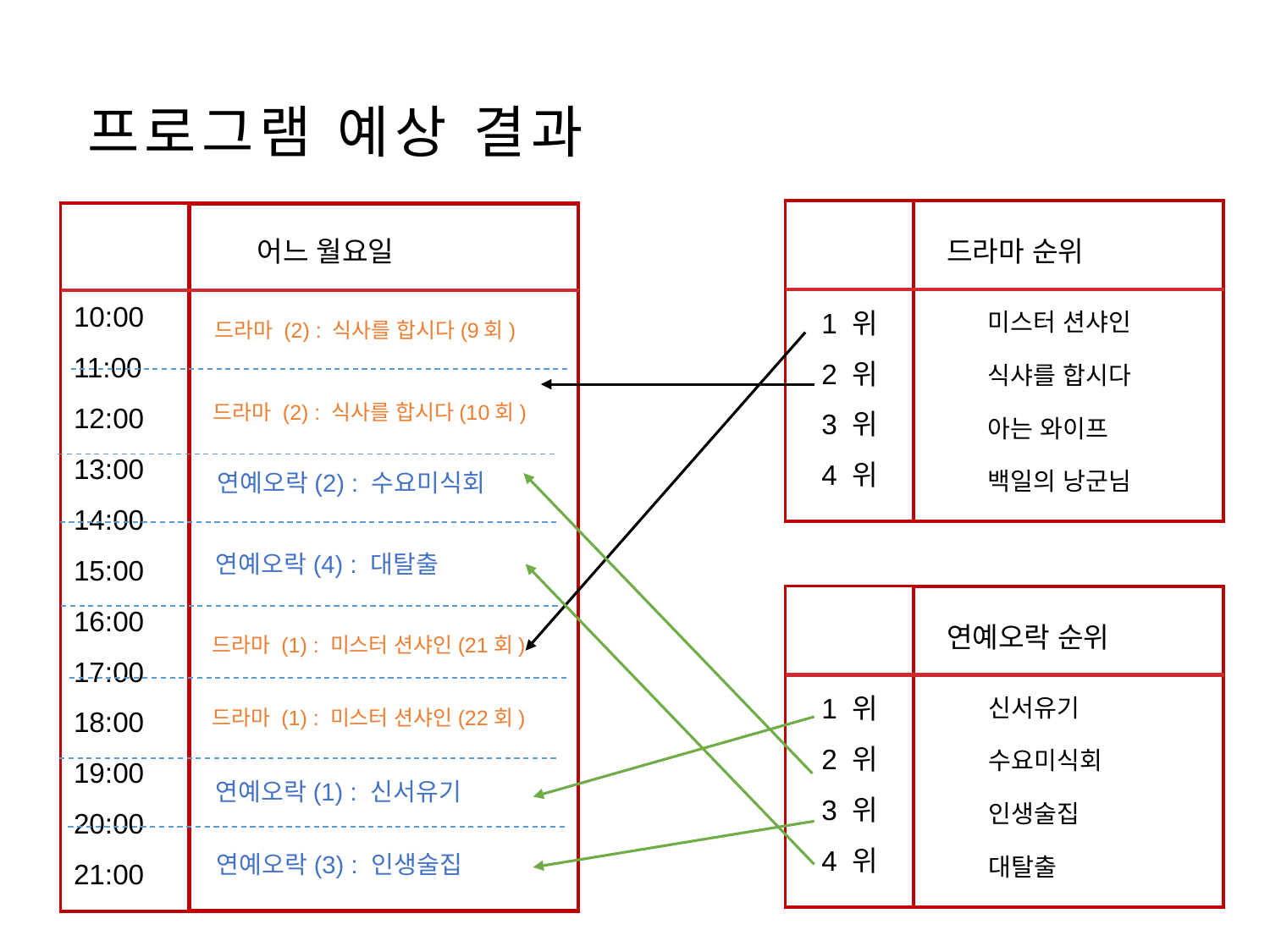

프로그램 예상 결과

1 위
2 위
3 위
4 위

10:00
11:00
12:00
13:00
14:00
15:00
16:00
17:00
18:00
19:00
20:00
21:00

어느 월요일
드라마 순위
미스터 션샤인

식샤를 합시다

아는 와이프

백일의 낭군님
드라마 (2) : 식사를 합시다(9회)
드라마 (2) : 식사를 합시다(10회)
연예오락(2) : 수요미식회
연예오락(4) : 대탈출

1 위
2 위
3 위
4 위
연예오락 순위
드라마 (1) : 미스터 션샤인(21회)
신서유기

수요미식회

인생술집

대탈출
드라마 (1) : 미스터 션샤인(22회)
연예오락(1) : 신서유기
연예오락(3) : 인생술집